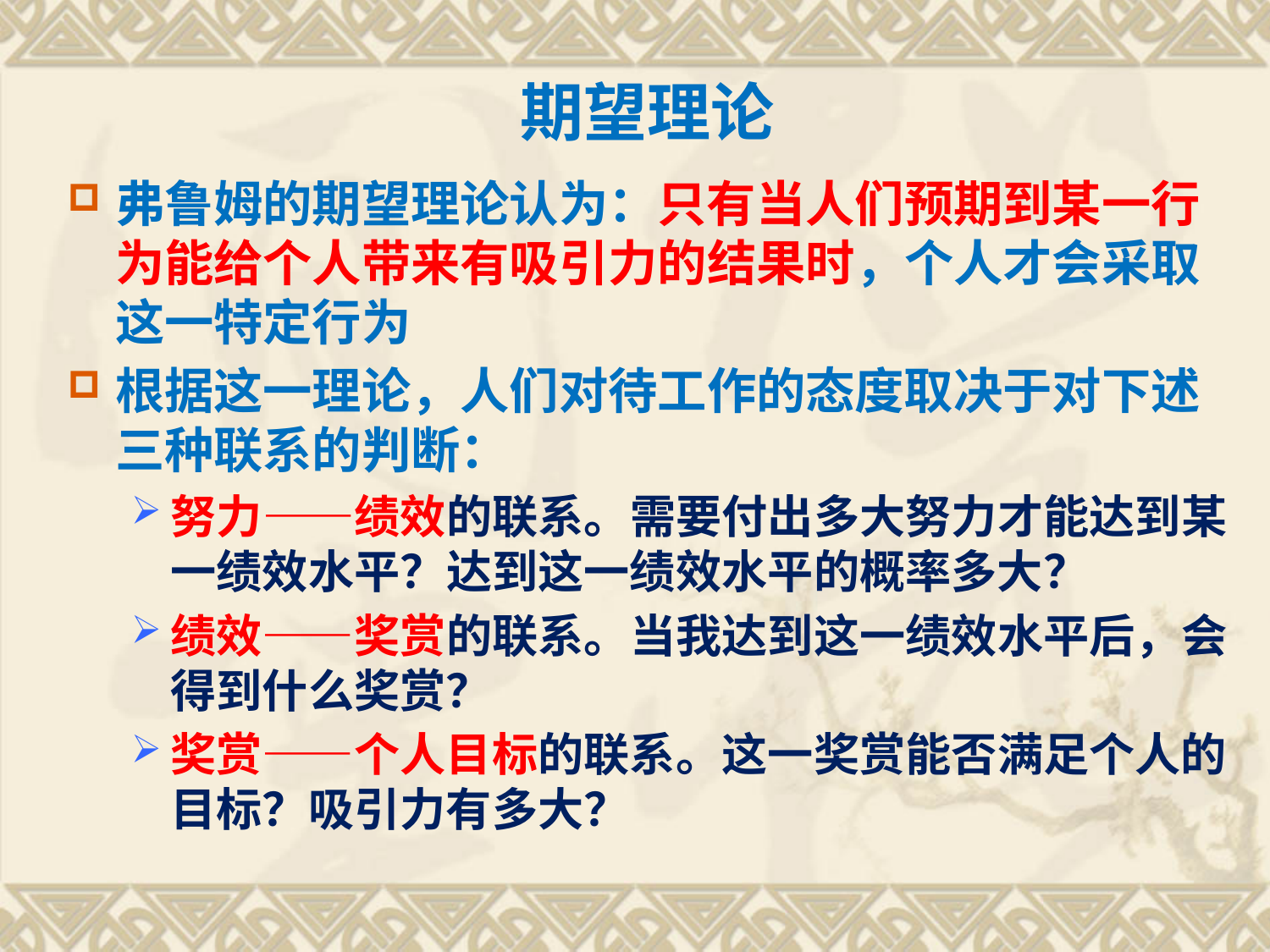

期望理论
弗鲁姆的期望理论认为：只有当人们预期到某一行为能给个人带来有吸引力的结果时，个人才会采取这一特定行为
根据这一理论，人们对待工作的态度取决于对下述三种联系的判断：
努力——绩效的联系。需要付出多大努力才能达到某一绩效水平？达到这一绩效水平的概率多大？
绩效——奖赏的联系。当我达到这一绩效水平后，会得到什么奖赏？
奖赏——个人目标的联系。这一奖赏能否满足个人的目标？吸引力有多大？